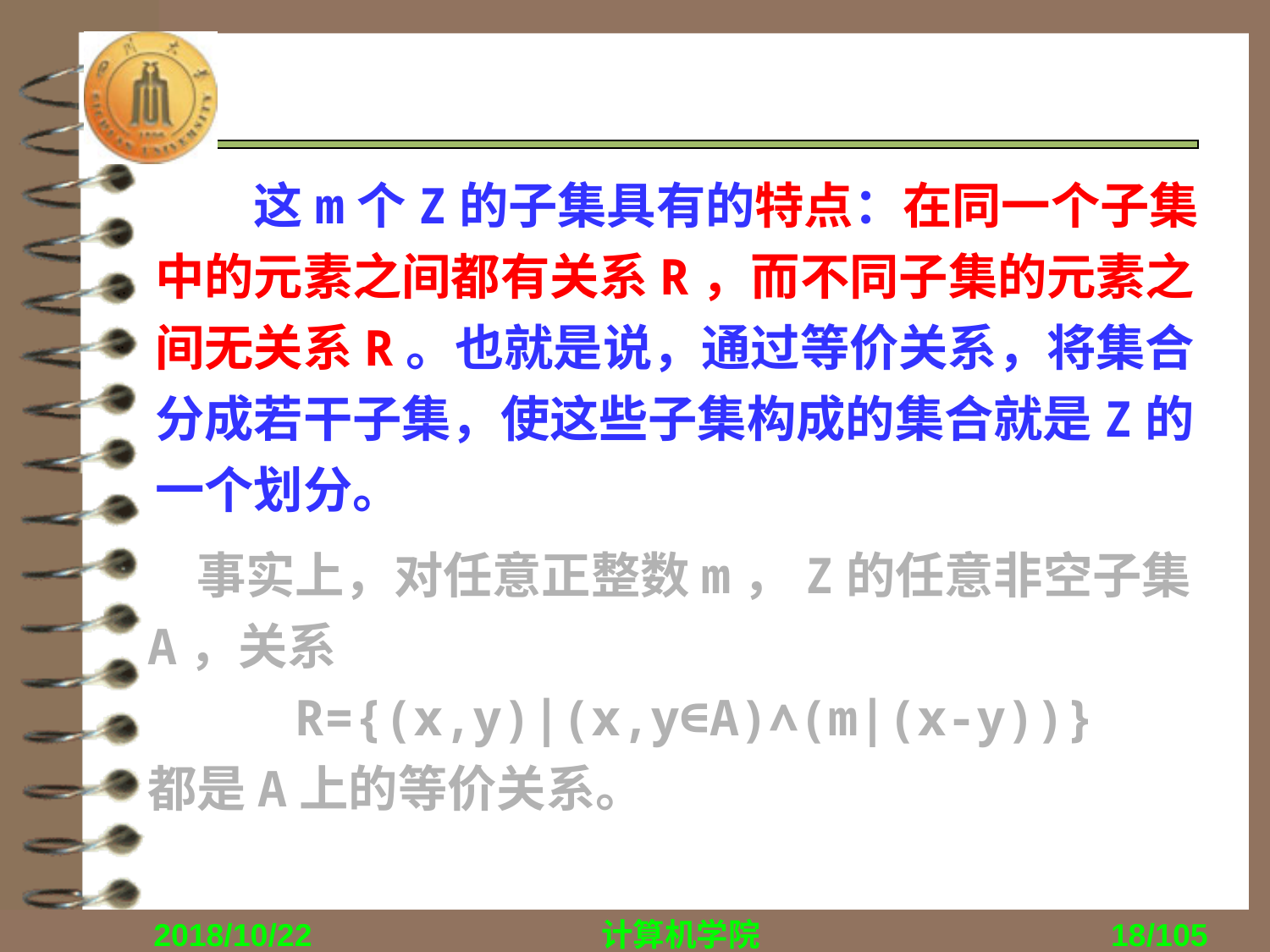

#
	　　这m个Z的子集具有的特点：在同一个子集中的元素之间都有关系R，而不同子集的元素之间无关系R。也就是说，通过等价关系，将集合分成若干子集，使这些子集构成的集合就是Z的一个划分。
　事实上，对任意正整数m，Z的任意非空子集A，关系
R={(x,y)|(x,y∈A)∧(m|(x-y))}
都是A上的等价关系。
2018/10/22
计算机学院
18/105